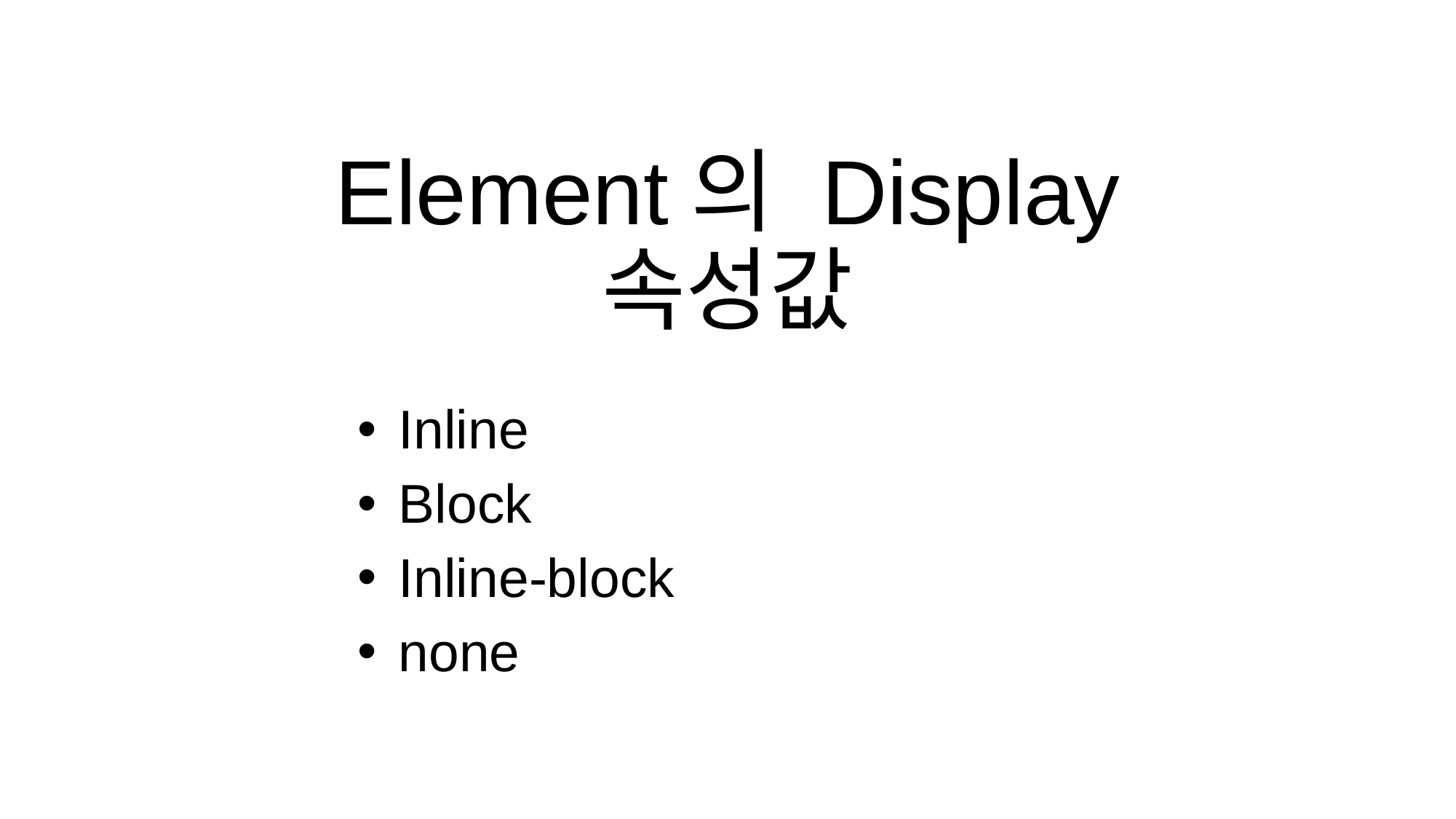

# Element의 Display 속성값
Inline
Block
Inline-block
none